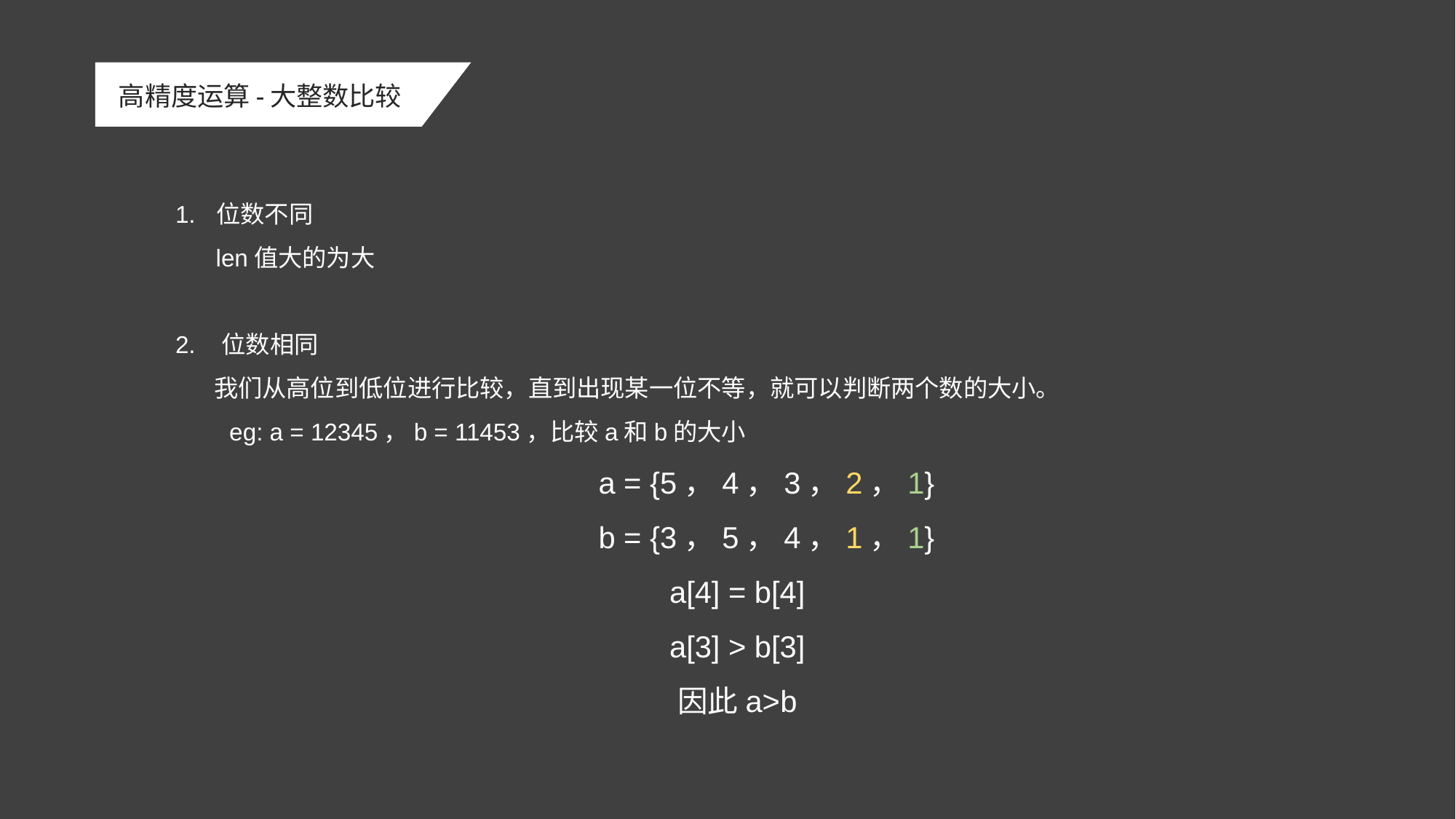

# 高精度运算-大整数比较

位数不同
      len值大的为大

2.   位数相同
      我们从高位到低位进行比较，直到出现某一位不等，就可以判断两个数的大小。
        eg: a = 12345，b = 11453，比较a和b的大小
       a = {5，4，3，2，1}
       b = {3，5，4，1，1}
a[4] = b[4]
a[3] > b[3]
因此a>b